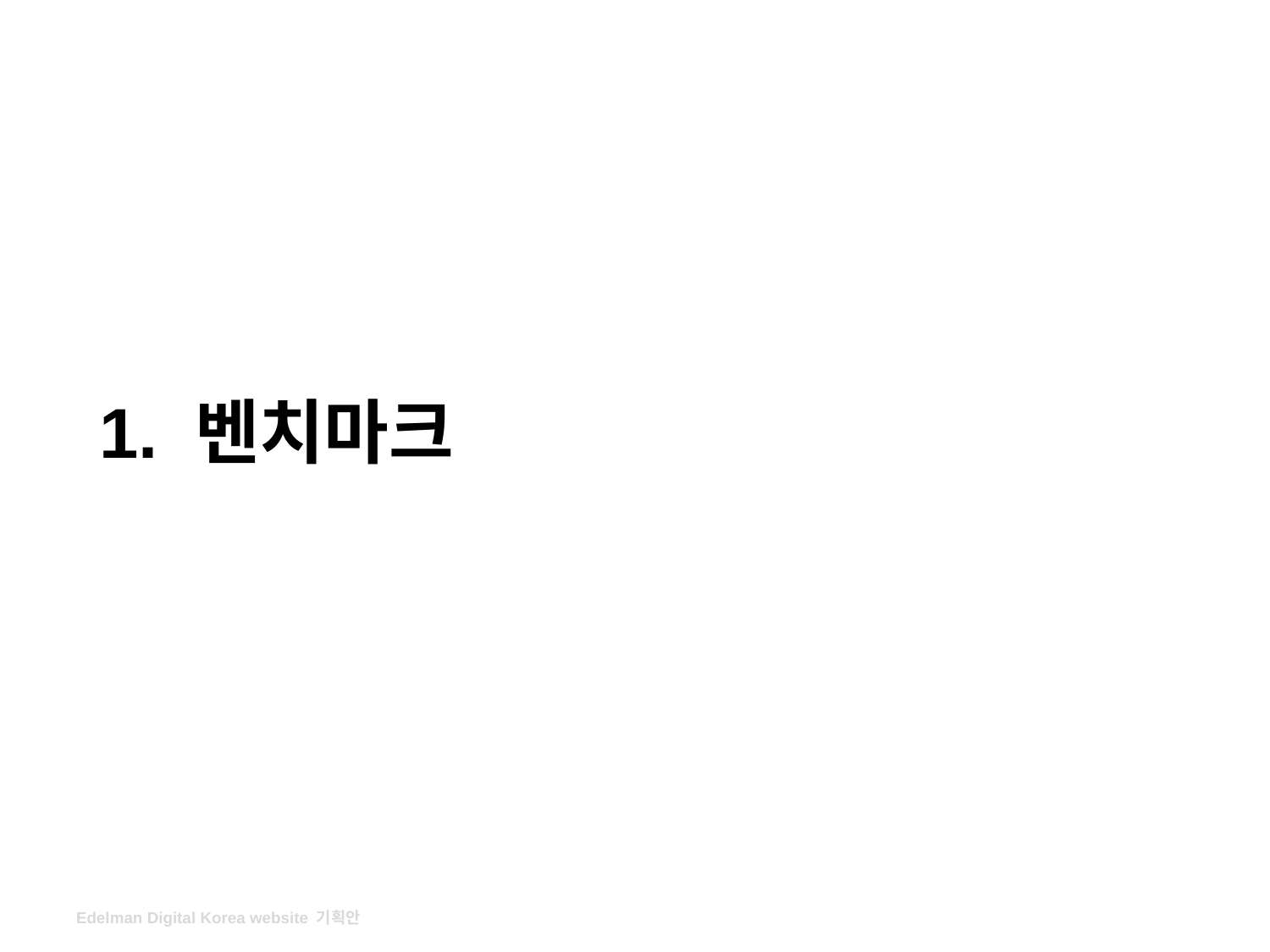

# 1. 벤치마크
Edelman Digital Korea website 기획안